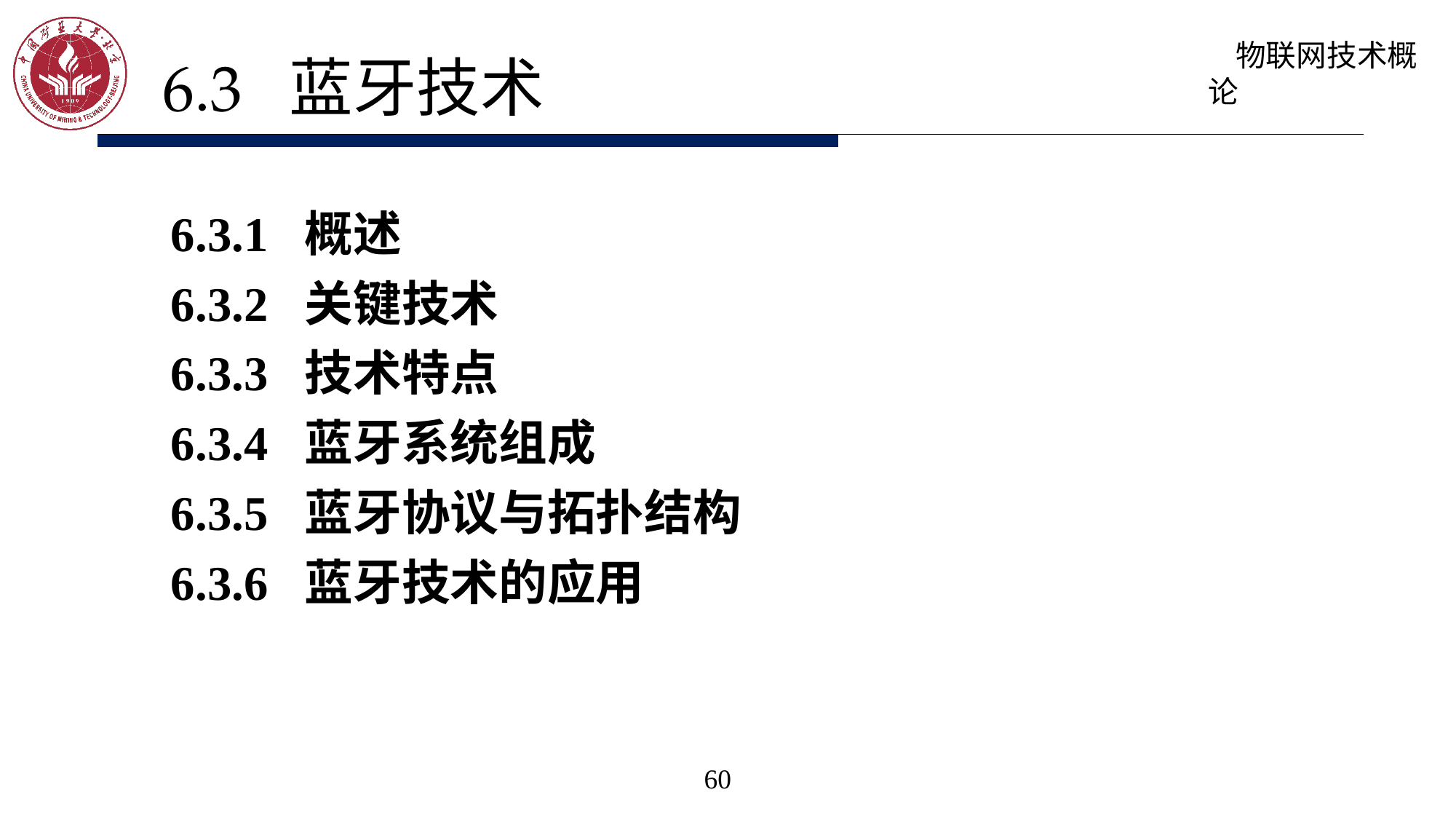

6.3  蓝牙技术
6.3.1  概述
6.3.2  关键技术
6.3.3  技术特点
6.3.4  蓝牙系统组成
6.3.5  蓝牙协议与拓扑结构
6.3.6  蓝牙技术的应用
60